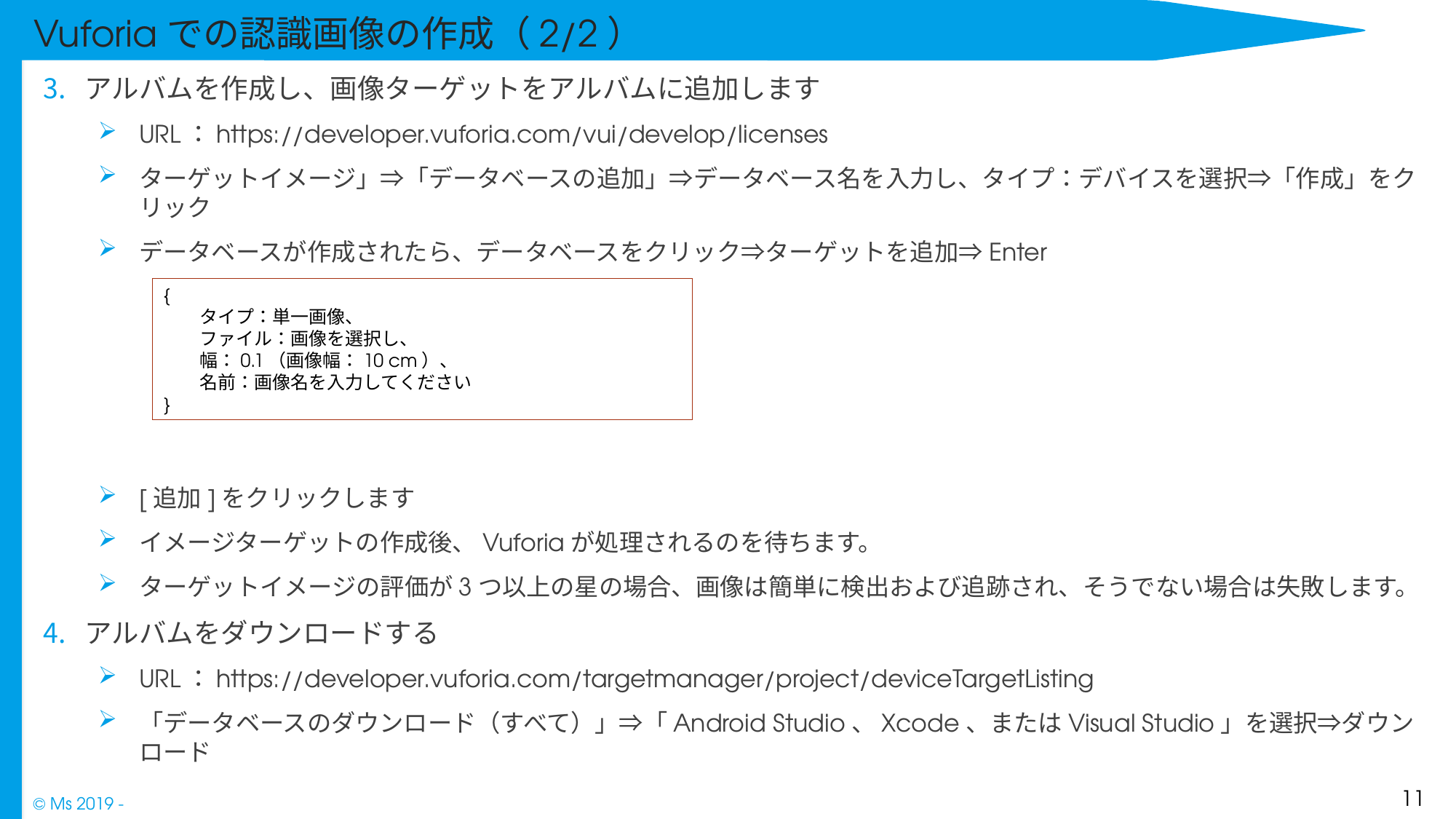

# Vuforiaでの認識画像の作成（2/2）
アルバムを作成し、画像ターゲットをアルバムに追加します
URL：https://developer.vuforia.com/vui/develop/licenses
ターゲットイメージ」⇒「データベースの追加」⇒データベース名を入力し、タイプ：デバイスを選択⇒「作成」をクリック
データベースが作成されたら、データベースをクリック⇒ターゲットを追加⇒Enter

[追加]をクリックします
イメージターゲットの作成後、Vuforiaが処理されるのを待ちます。
ターゲットイメージの評価が3つ以上の星の場合、画像は簡単に検出および追跡され、そうでない場合は失敗します。
アルバムをダウンロードする
URL：https://developer.vuforia.com/targetmanager/project/deviceTargetListing
「データベースのダウンロード（すべて）」⇒「Android Studio、Xcode、またはVisual Studio」を選択⇒ダウンロード

{
　　タイプ：単一画像、
　　ファイル：画像を選択し、
　　幅：0.1（画像幅：10 cm）、
　　名前：画像名を入力してください
}
11